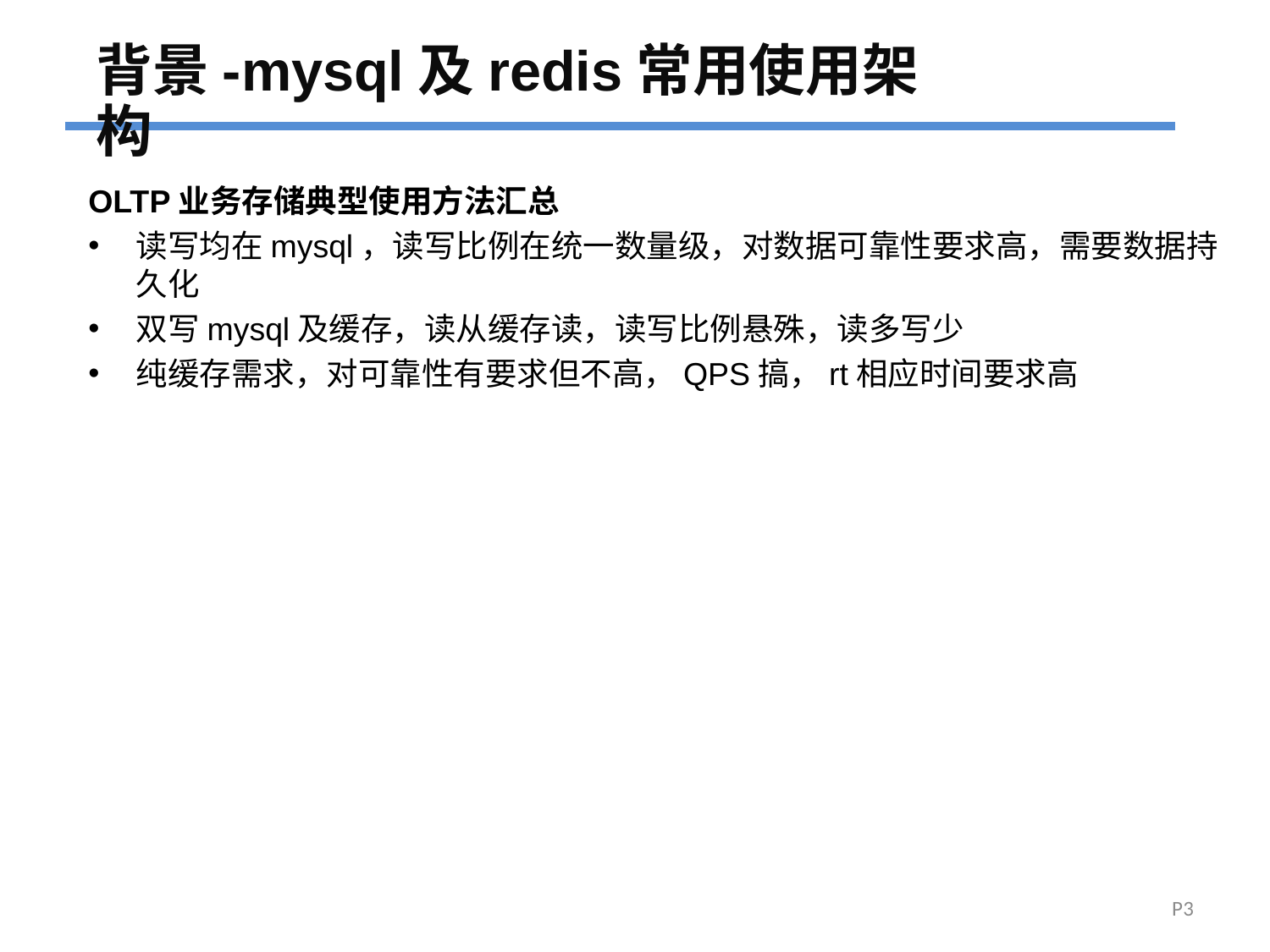

背景-mysql及redis常用使用架构
OLTP业务存储典型使用方法汇总
读写均在mysql，读写比例在统一数量级，对数据可靠性要求高，需要数据持久化
双写mysql及缓存，读从缓存读，读写比例悬殊，读多写少
纯缓存需求，对可靠性有要求但不高，QPS搞，rt相应时间要求高

P3